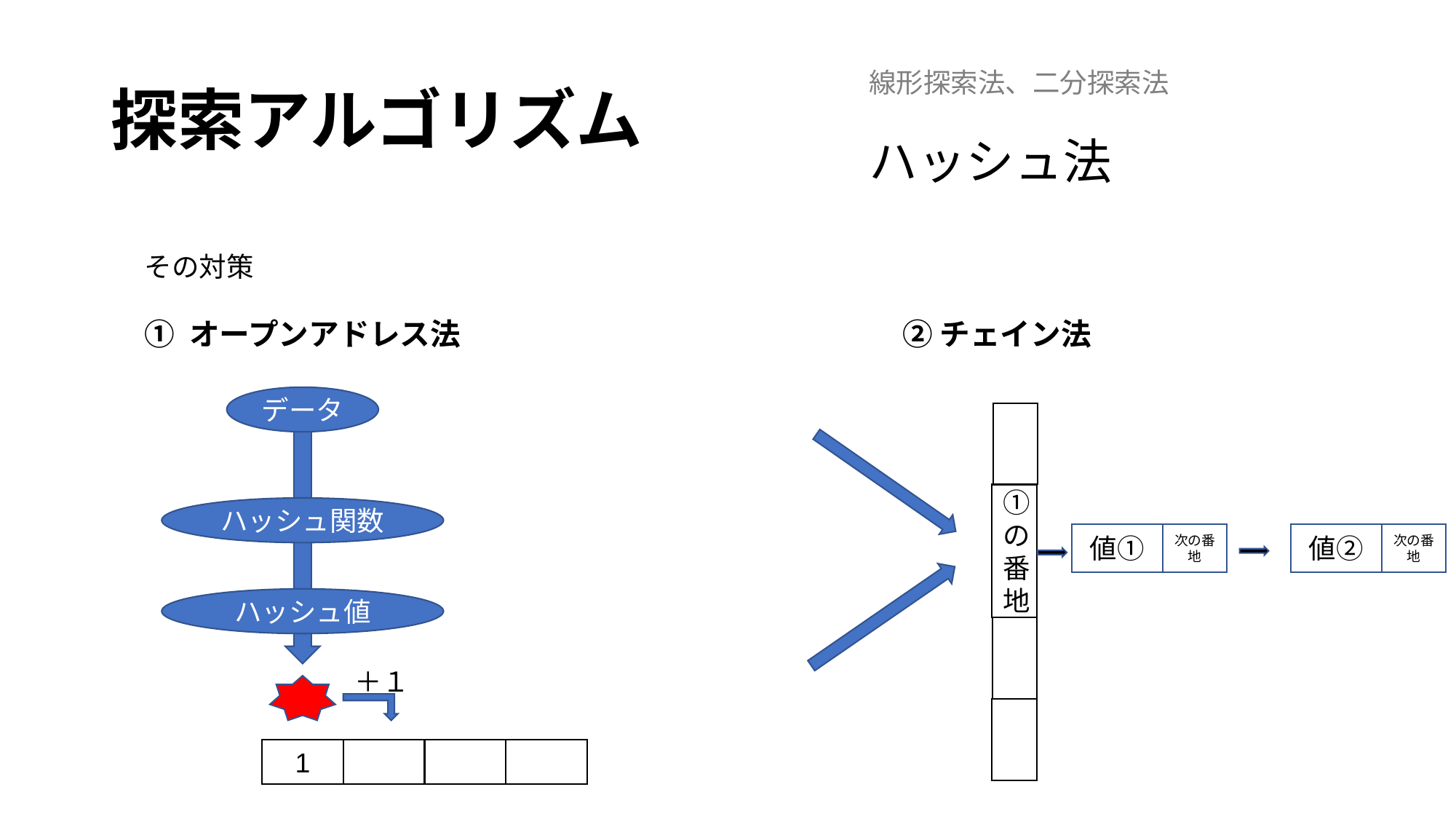

# 探索アルゴリズム
線形探索法、二分探索法

ハッシュ法
その対策

① オープンアドレス法                                                                ② チェイン法
データ

ハッシュ関数
次の番地
値①
次の番地
値②

①の番地

ハッシュ値

＋１

1